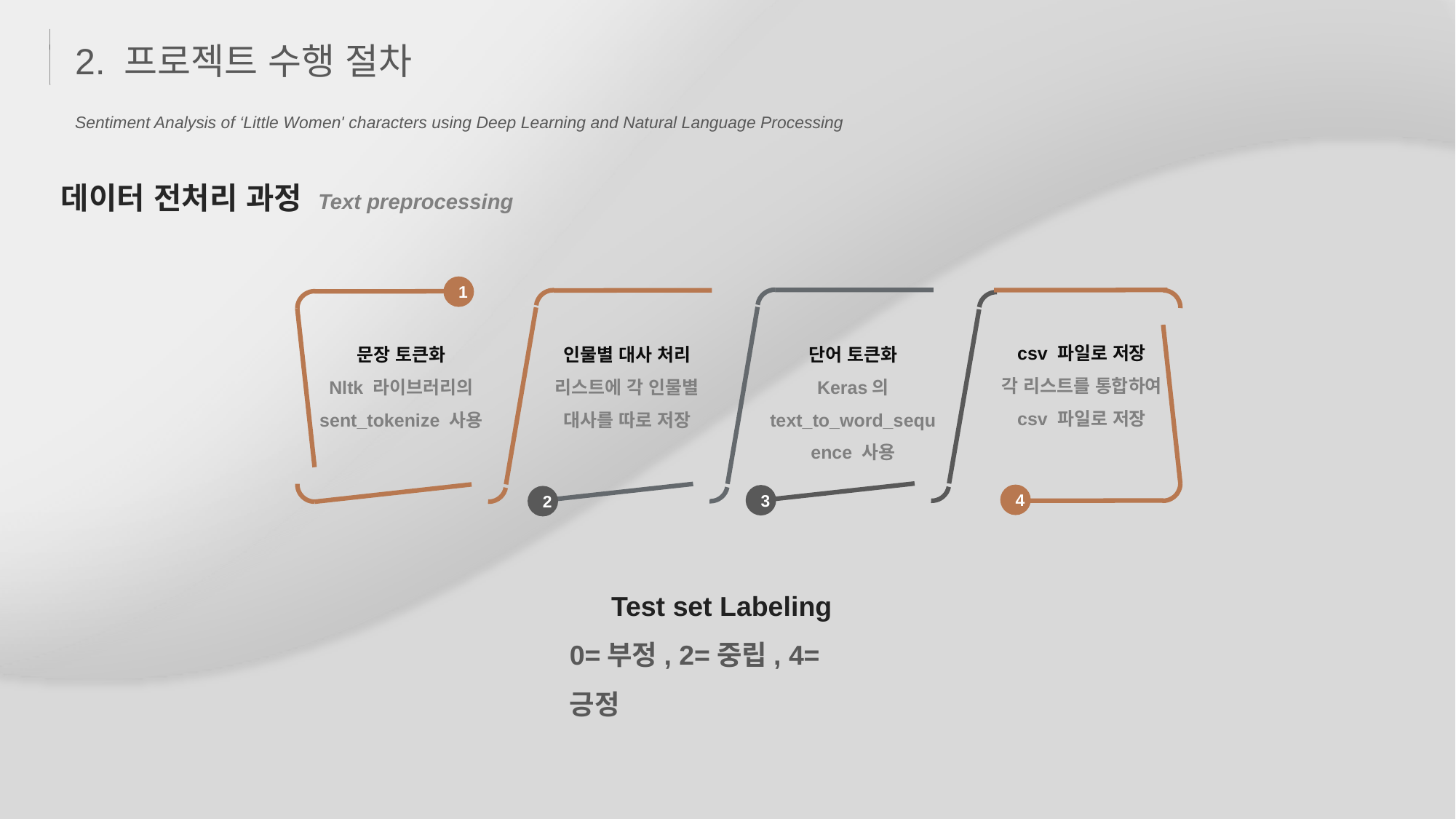

2. 프로젝트 수행 절차
Sentiment Analysis of ‘Little Women' characters using Deep Learning and Natural Language Processing

데이터 전처리 과정 Text preprocessing

1

csv 파일로 저장
각 리스트를 통합하여 csv 파일로 저장
문장 토큰화
Nltk 라이브러리의 sent_tokenize 사용
인물별 대사 처리
리스트에 각 인물별 대사를 따로 저장
단어 토큰화
Keras의 text_to_word_sequence 사용
4
3
2
Test set Labeling
0=부정, 2=중립, 4=긍정